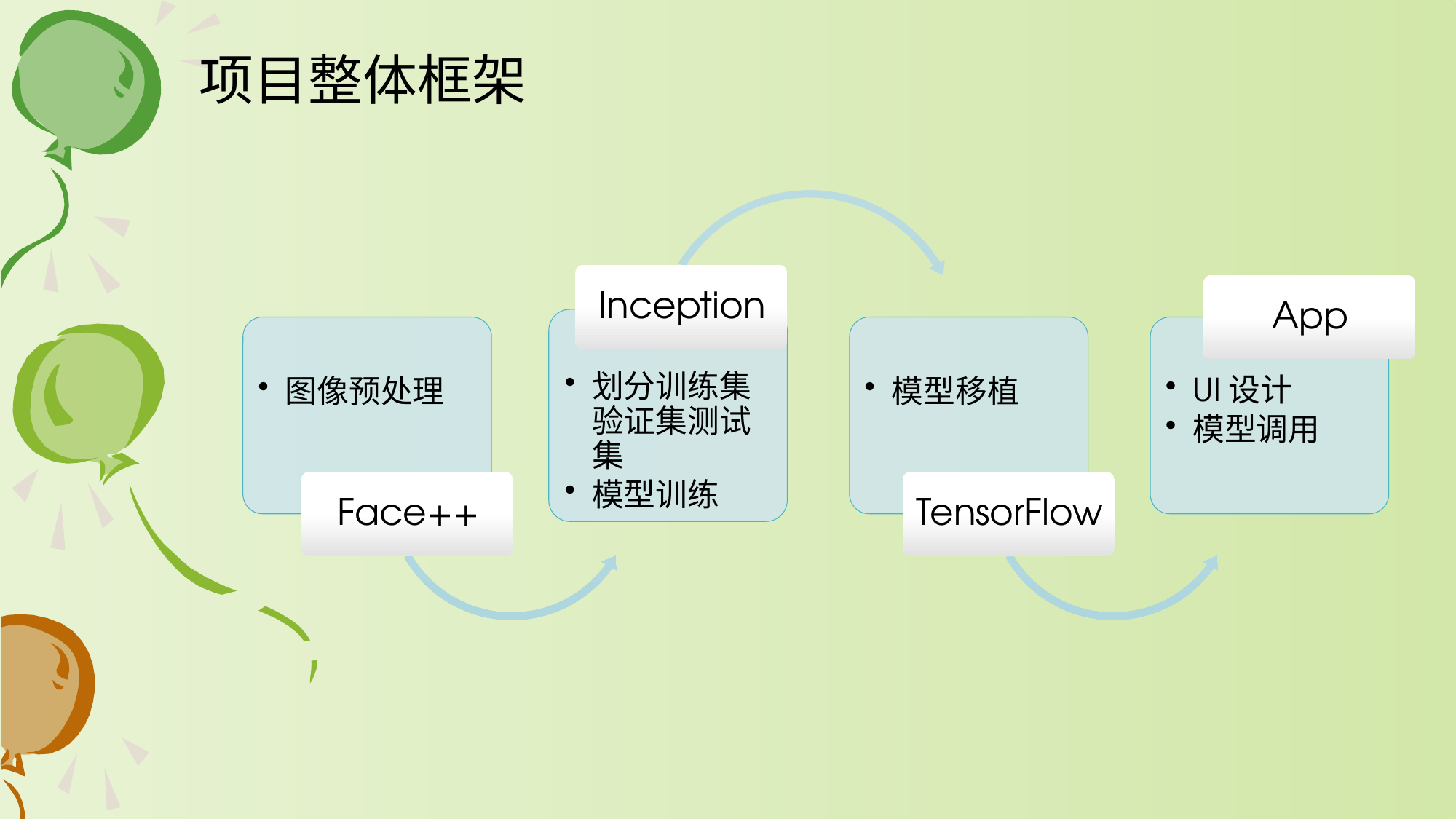

# 项目整体框架

图像预处理
Face++
划分训练集验证集测试集
模型训练
Inception

模型移植
TensorFlow
UI设计
模型调用
App